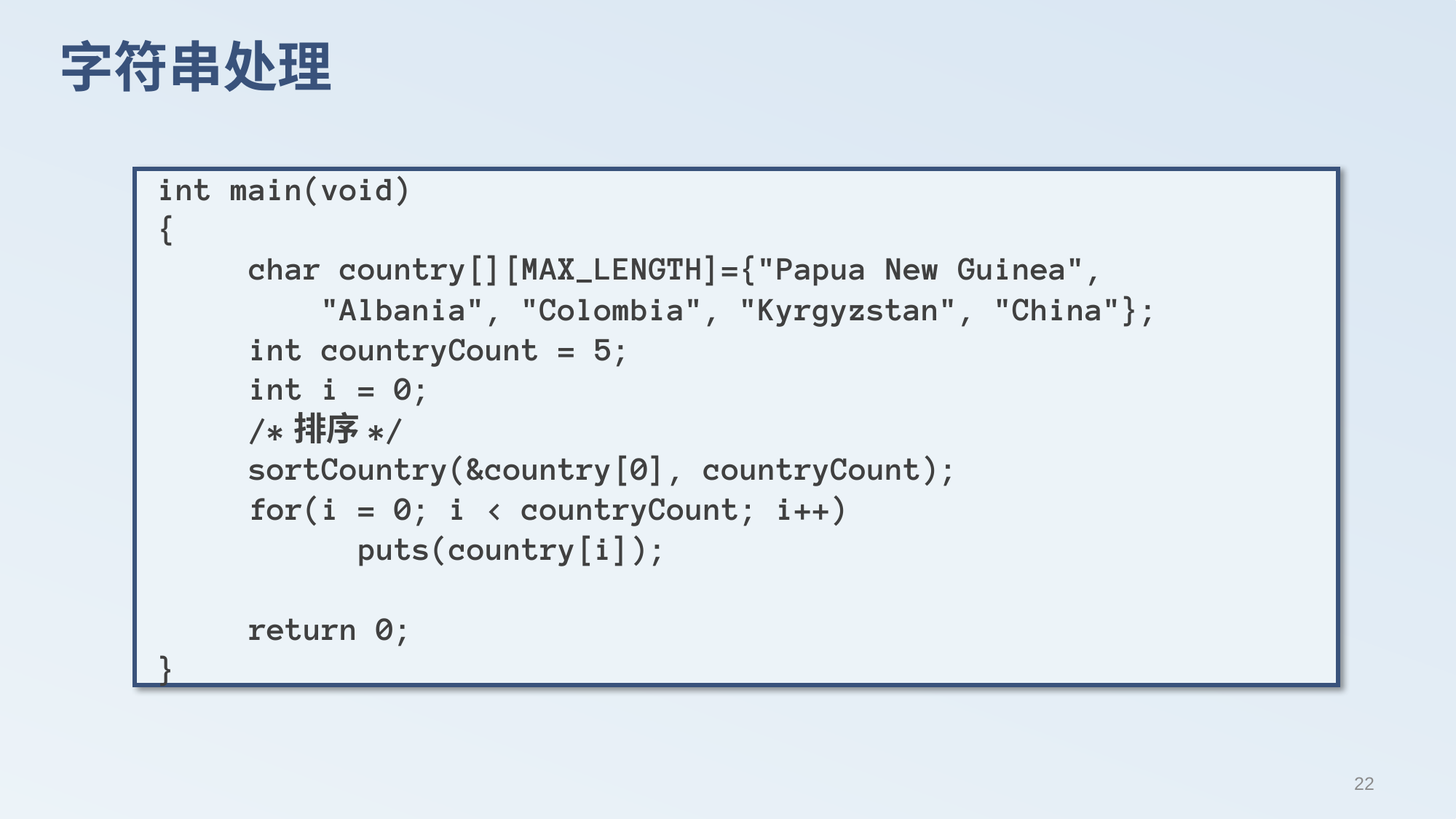

# 字符串处理
int main(void)
{
     char country[][MAX_LENGTH]={"Papua New Guinea",
         "Albania", "Colombia", "Kyrgyzstan", "China"};
     int countryCount = 5;
     int i = 0;
     /*排序*/
     sortCountry(&country[0], countryCount);
     for(i = 0; i < countryCount; i++)
           puts(country[i]);

     return 0;
}